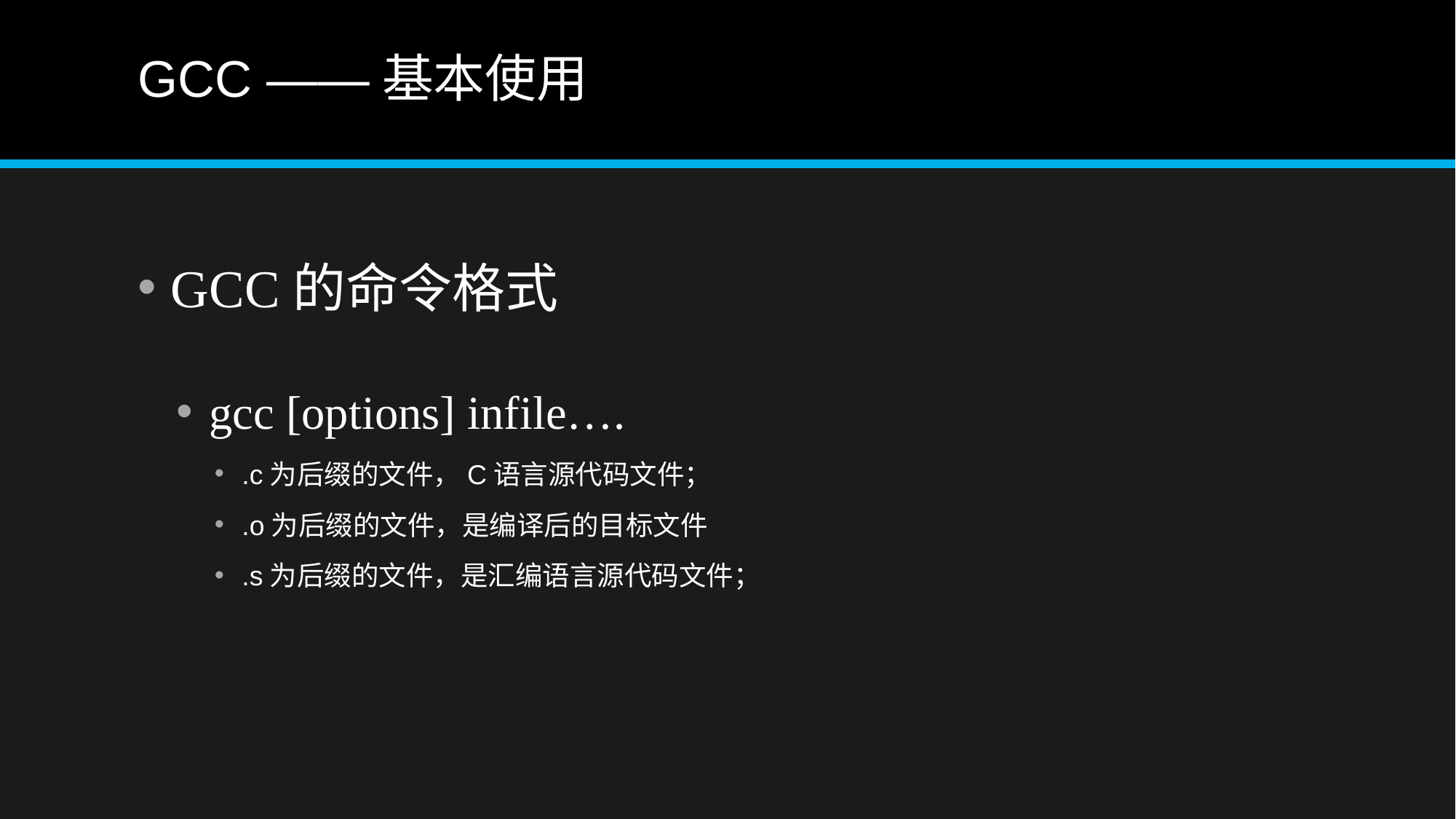

# GCC ——基本使用
GCC的命令格式
gcc [options] infile….
.c为后缀的文件，C语言源代码文件；
.o为后缀的文件，是编译后的目标文件
.s为后缀的文件，是汇编语言源代码文件；